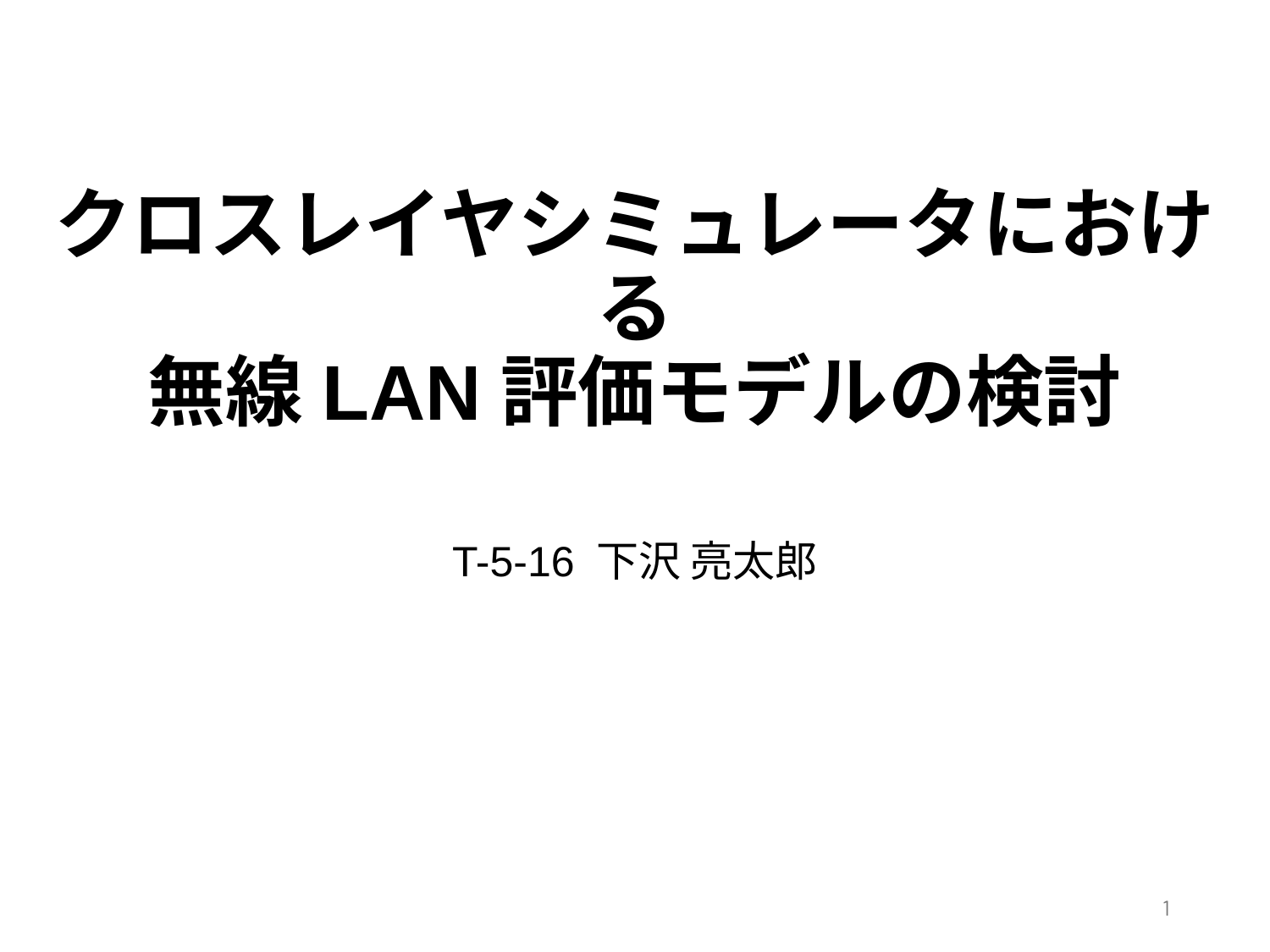

# クロスレイヤシミュレータにおける 無線LAN評価モデルの検討
T-5-16 下沢 亮太郎
1